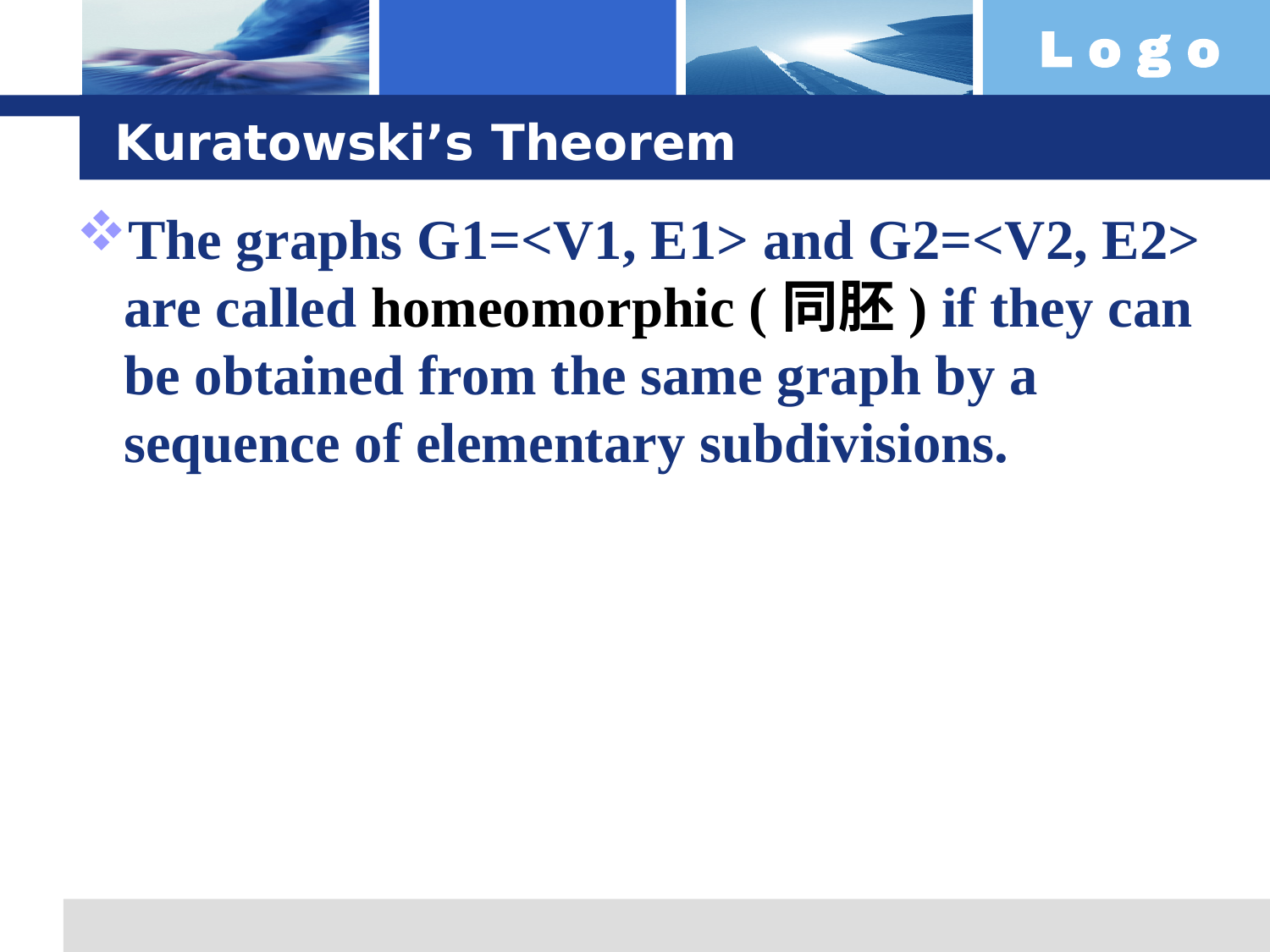

# Kuratowski’s Theorem
The graphs G1=<V1, E1> and G2=<V2, E2> are called homeomorphic (同胚) if they can be obtained from the same graph by a sequence of elementary subdivisions.